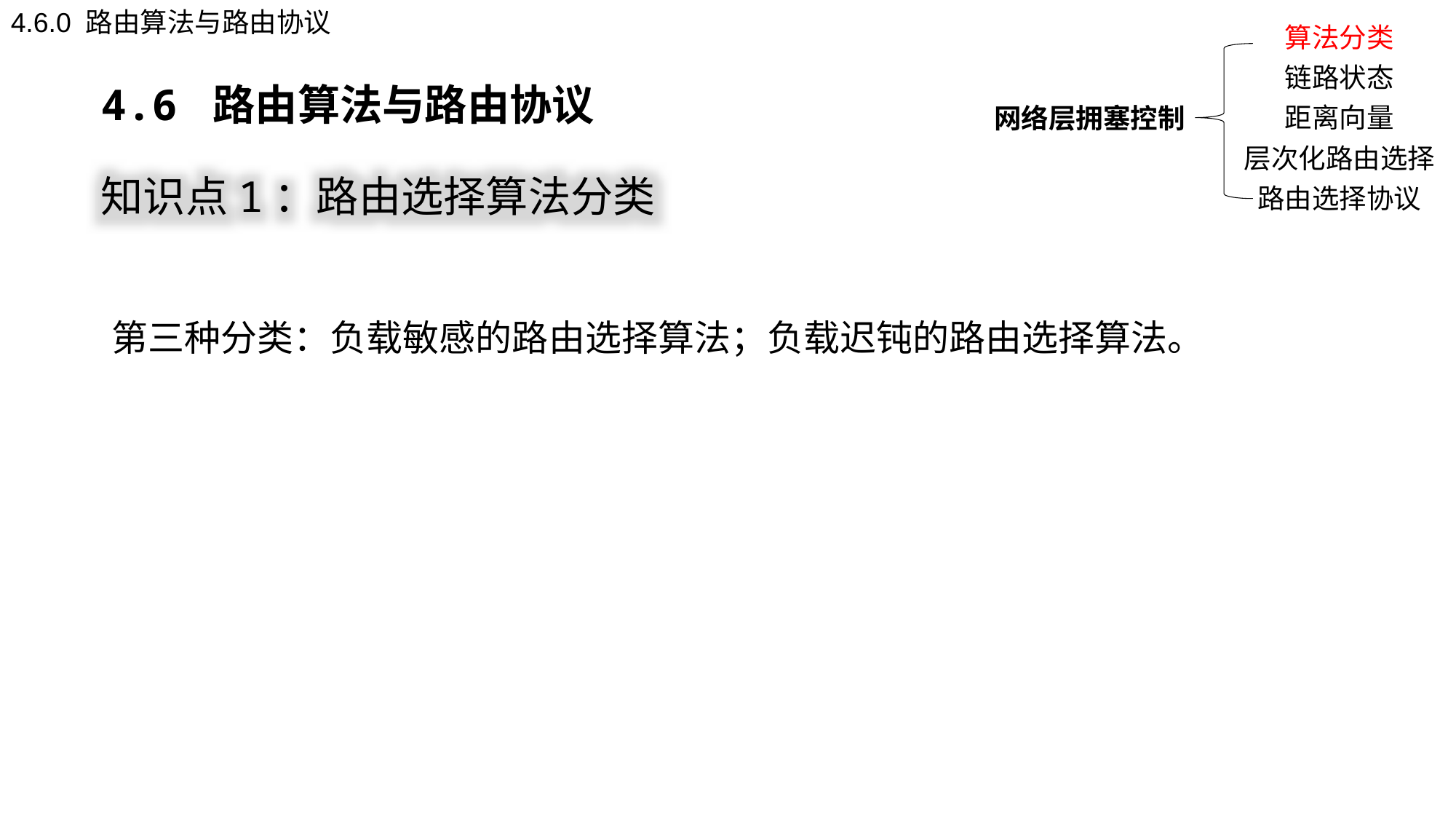

4.6.0 路由算法与路由协议
算法分类

链路状态
网络层拥塞控制
距离向量
层次化路由选择
路由选择协议
4.6 路由算法与路由协议
知识点1：路由选择算法分类
第三种分类：负载敏感的路由选择算法；负载迟钝的路由选择算法。